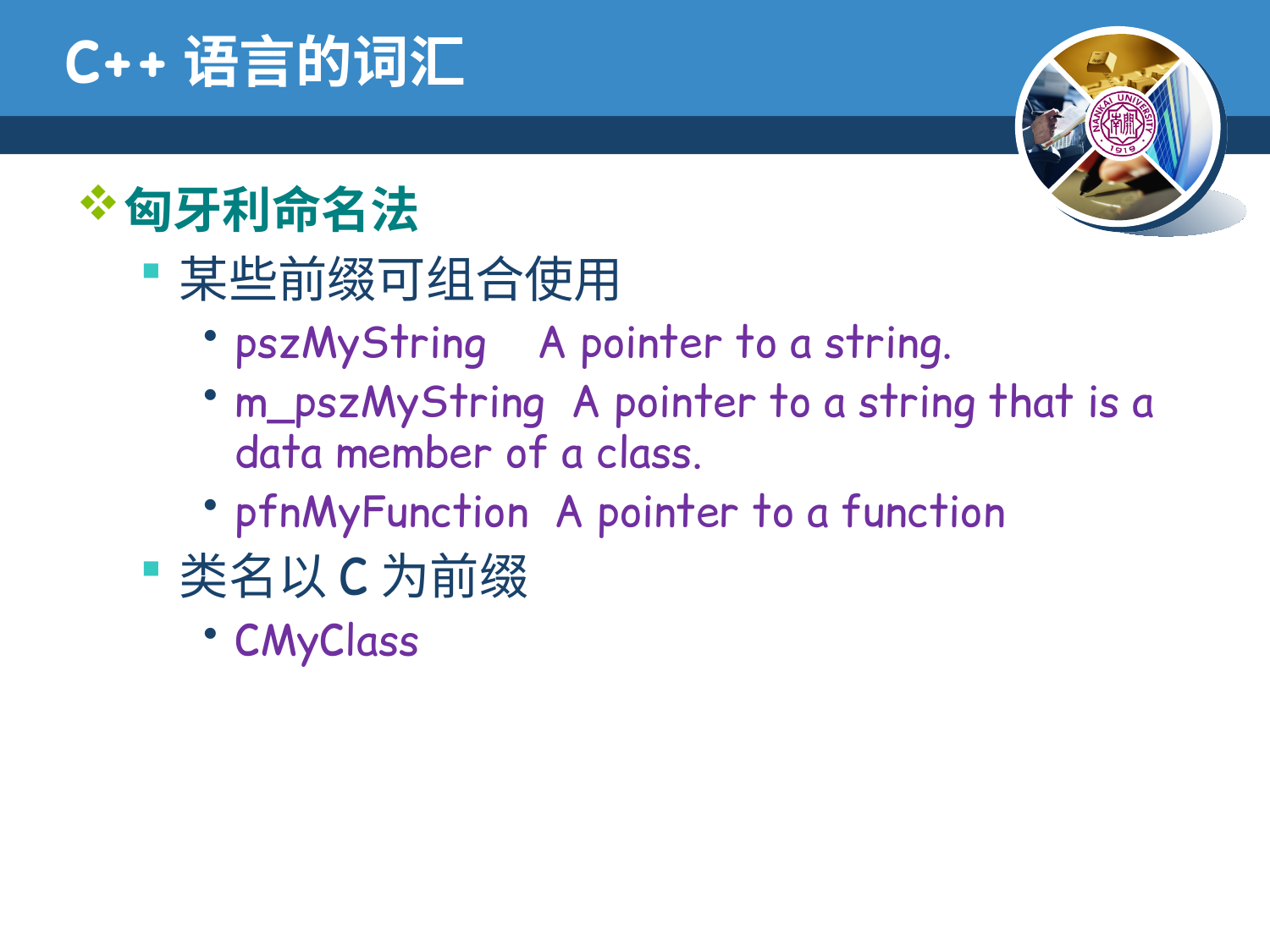

# C++语言的词汇
匈牙利命名法
某些前缀可组合使用
pszMyString    A pointer to a string.
m_pszMyString  A pointer to a string that is a data member of a class.
pfnMyFunction  A pointer to a function
类名以C为前缀
CMyClass
26